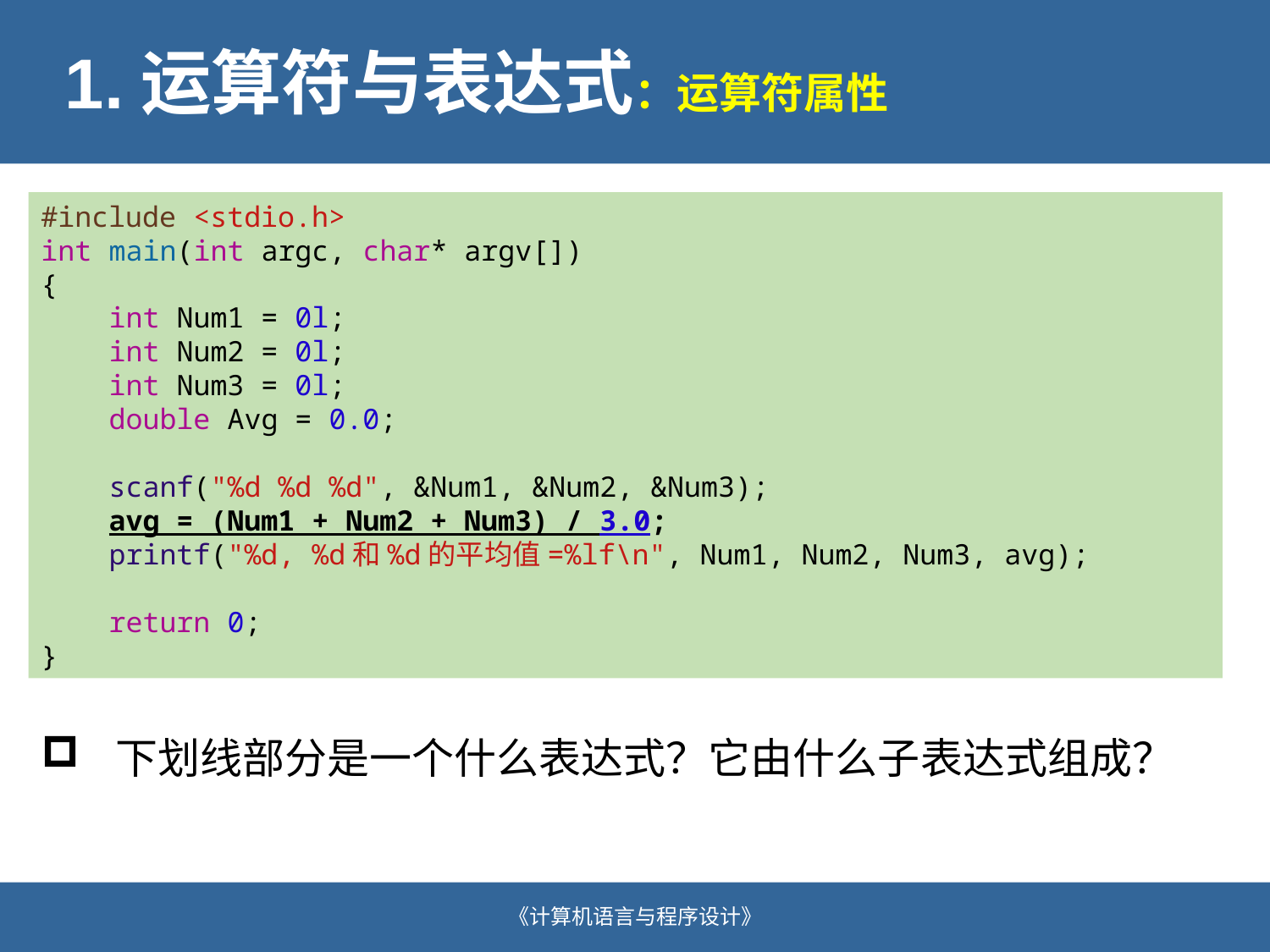

# 1.运算符与表达式：运算符属性
#include <stdio.h>
int main(int argc, char* argv[])
{
    int Num1 = 0l;
    int Num2 = 0l;
    int Num3 = 0l;
    double Avg = 0.0;

    scanf("%d %d %d", &Num1, &Num2, &Num3);
    avg = (Num1 + Num2 + Num3) / 3.0;
    printf("%d, %d和%d的平均值=%lf\n", Num1, Num2, Num3, avg);

    return 0;
}
下划线部分是一个什么表达式？它由什么子表达式组成？

《计算机语言与程序设计》
4